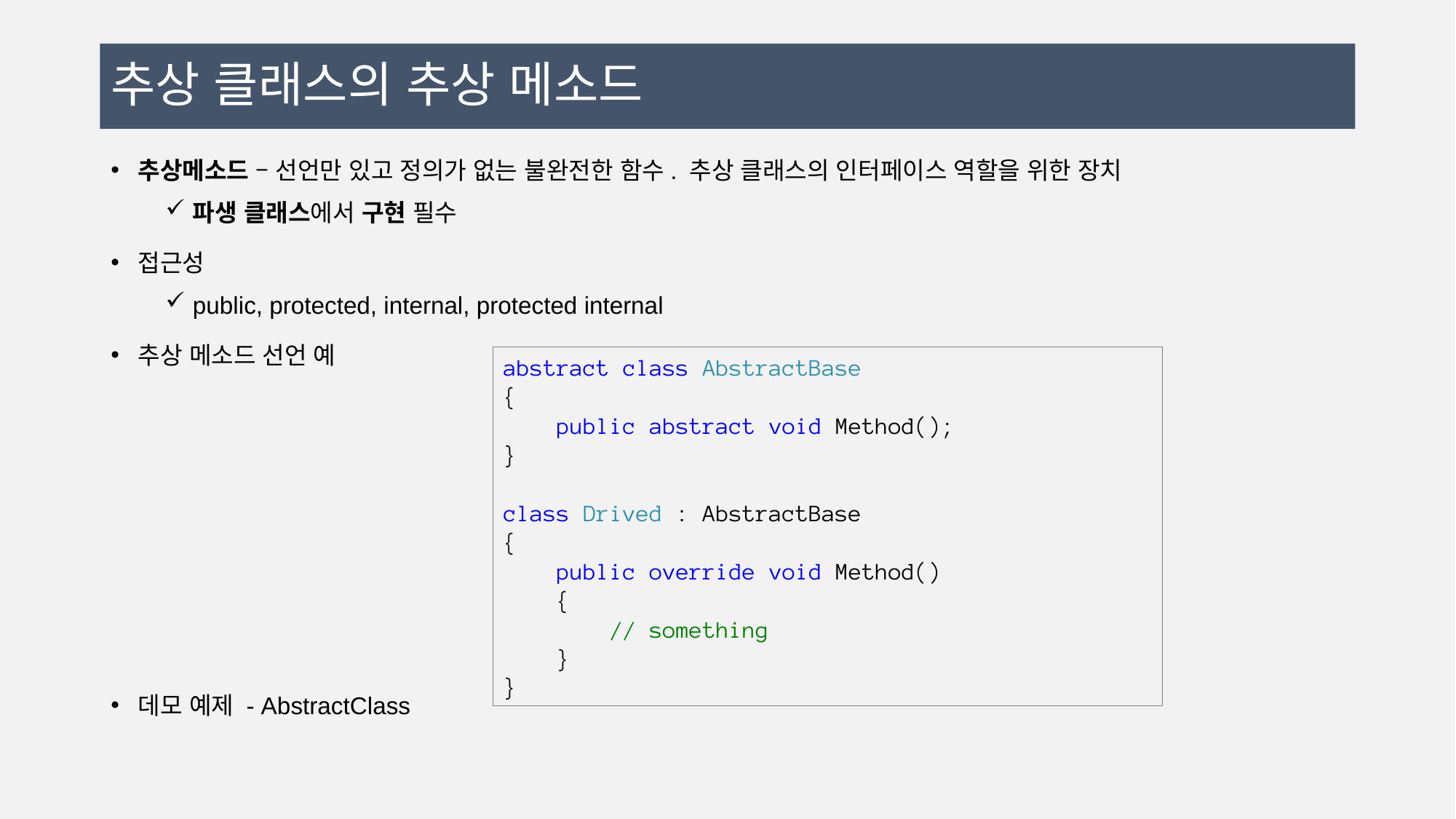

# 추상 클래스의 추상 메소드
추상메소드 – 선언만 있고 정의가 없는 불완전한 함수. 추상 클래스의 인터페이스 역할을 위한 장치
파생 클래스에서 구현 필수
접근성
public, protected, internal, protected internal
추상 메소드 선언 예

데모 예제 - AbstractClass
abstract class AbstractBase
{
    public abstract void Method();
}

class Drived : AbstractBase
{
    public override void Method()
    {
        // something
    }
}